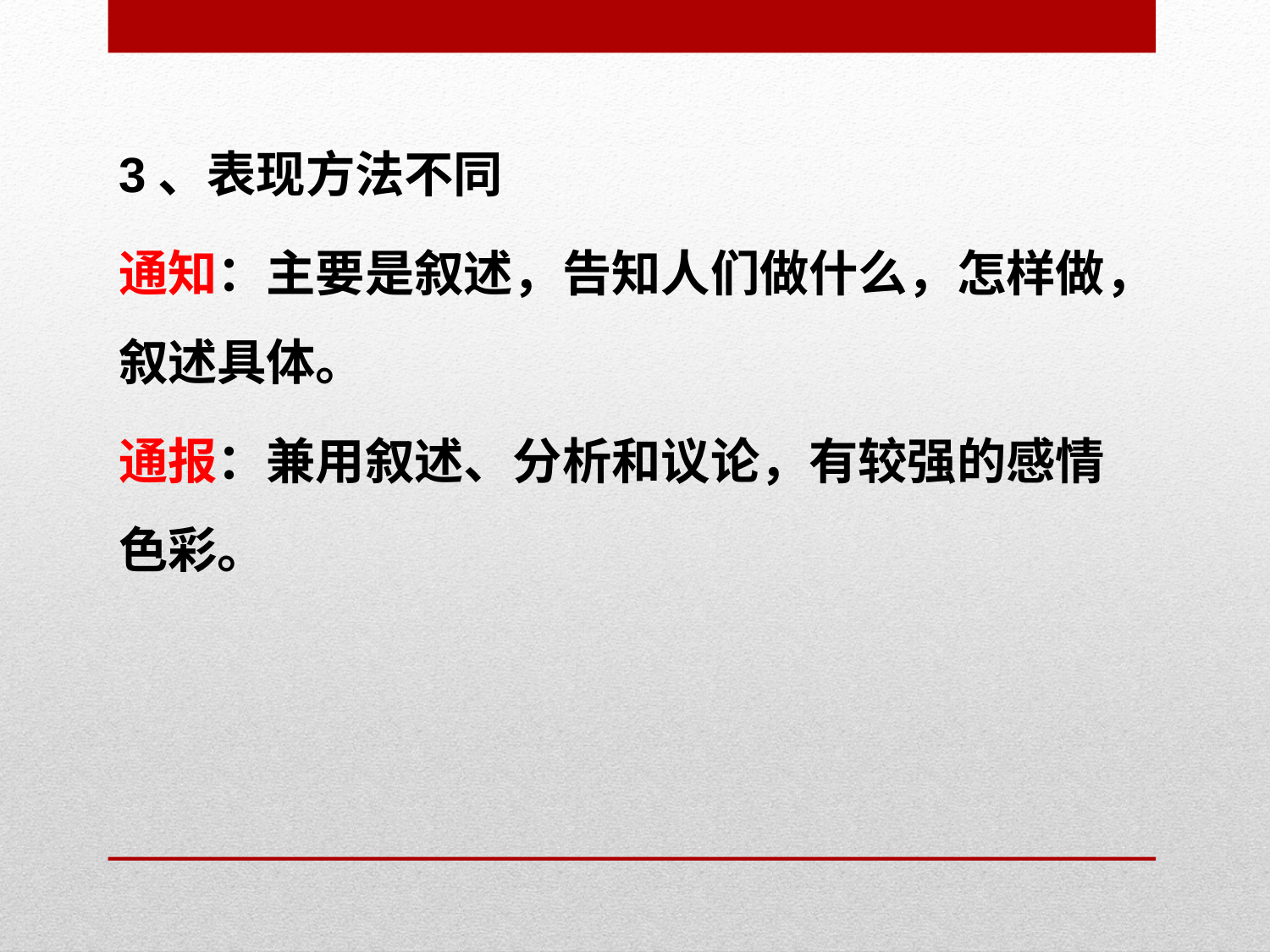

3、表现方法不同
通知：主要是叙述，告知人们做什么，怎样做，叙述具体。
通报：兼用叙述、分析和议论，有较强的感情色彩。